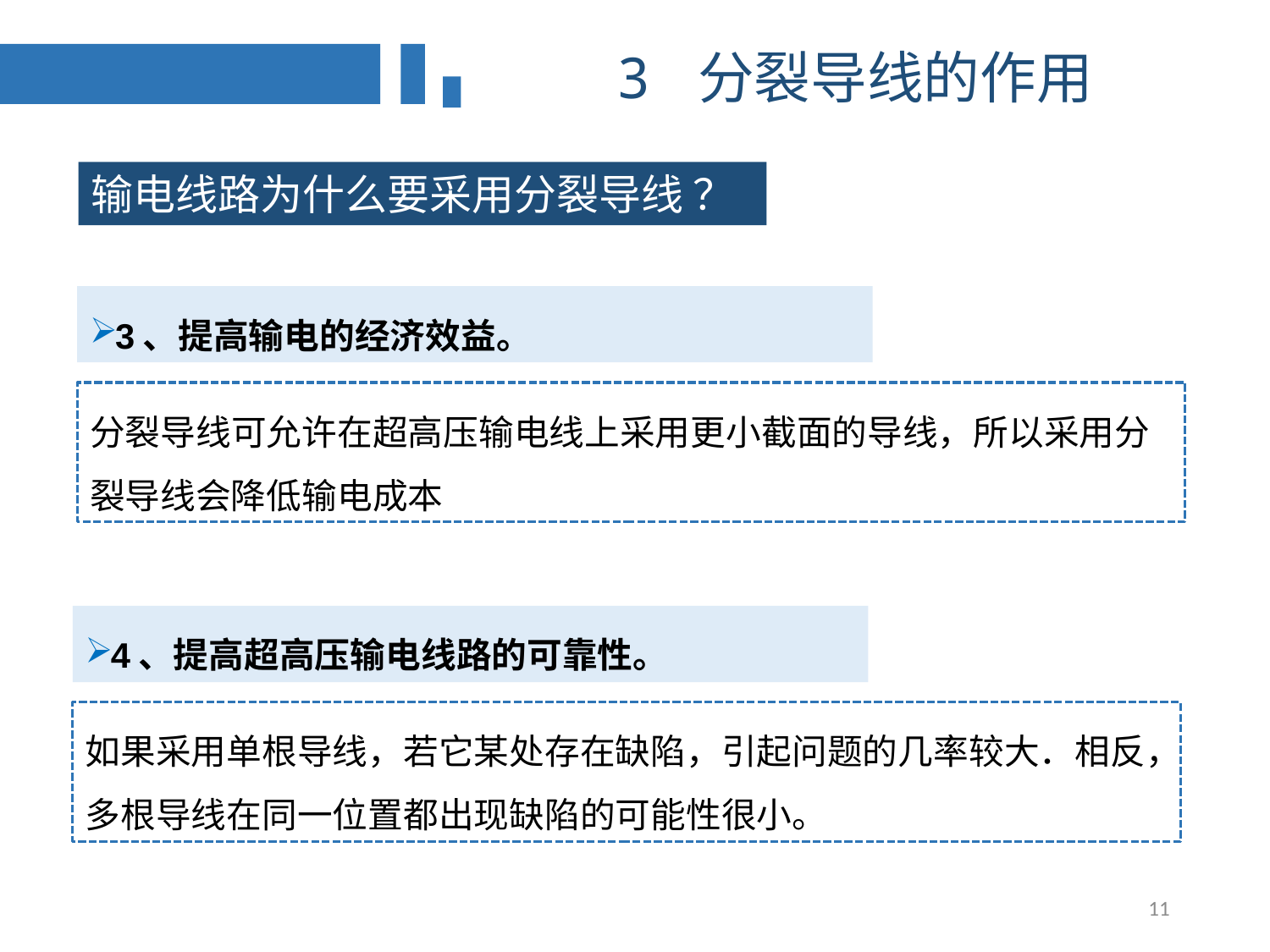

3 分裂导线的作用

输电线路为什么要采用分裂导线 ？
3、提高输电的经济效益。
分裂导线可允许在超高压输电线上采用更小截面的导线，所以采用分裂导线会降低输电成本
4、提高超高压输电线路的可靠性。
如果采用单根导线，若它某处存在缺陷，引起问题的几率较大．相反，多根导线在同一位置都出现缺陷的可能性很小。
11